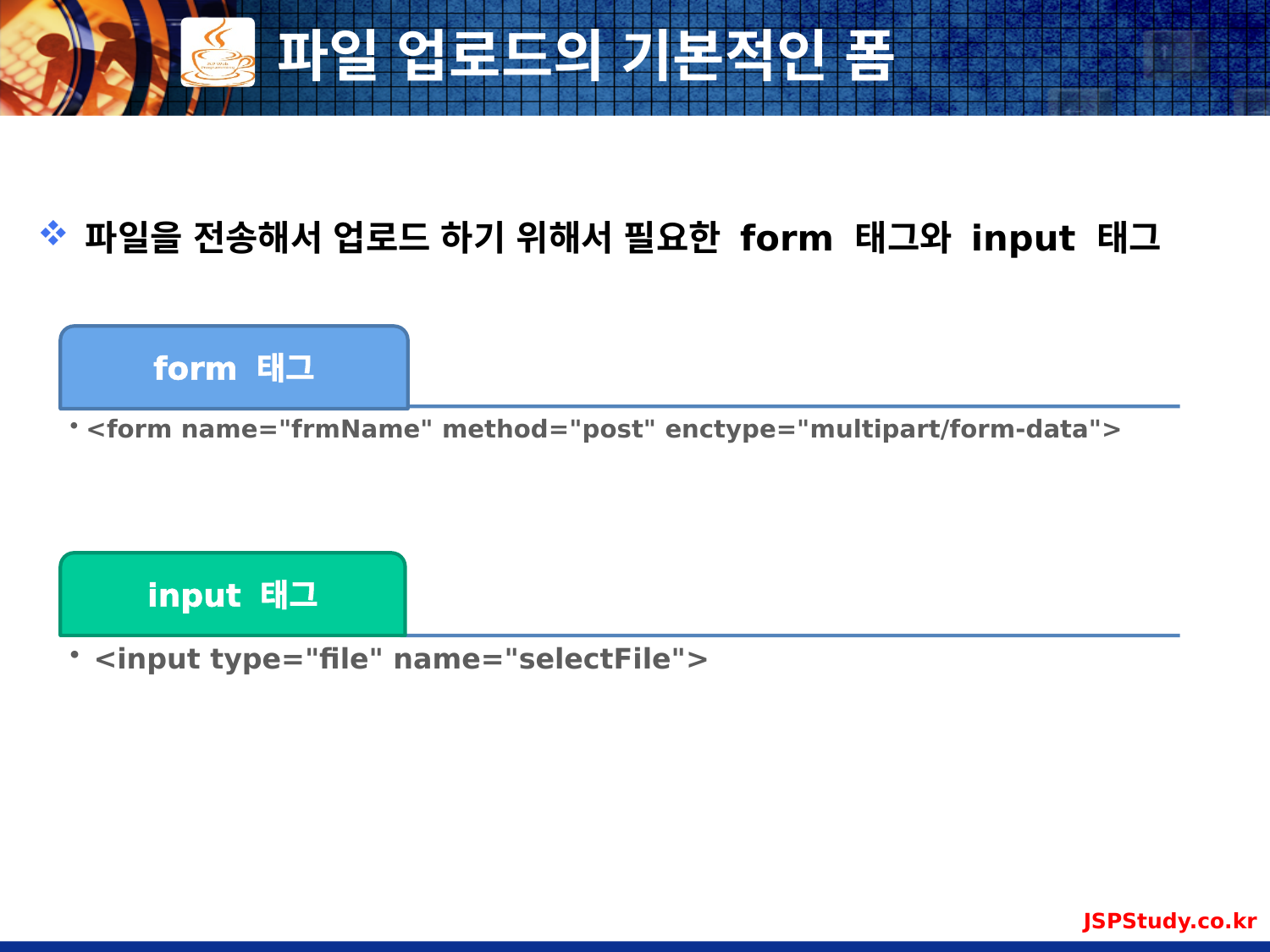

# 파일 업로드의 기본적인 폼
파일을 전송해서 업로드 하기 위해서 필요한 form 태그와 input 태그

form 태그
<form name="frmName" method="post" enctype="multipart/form-data">

input 태그
<input type="file" name="selectFile">
JSPStudy.co.kr